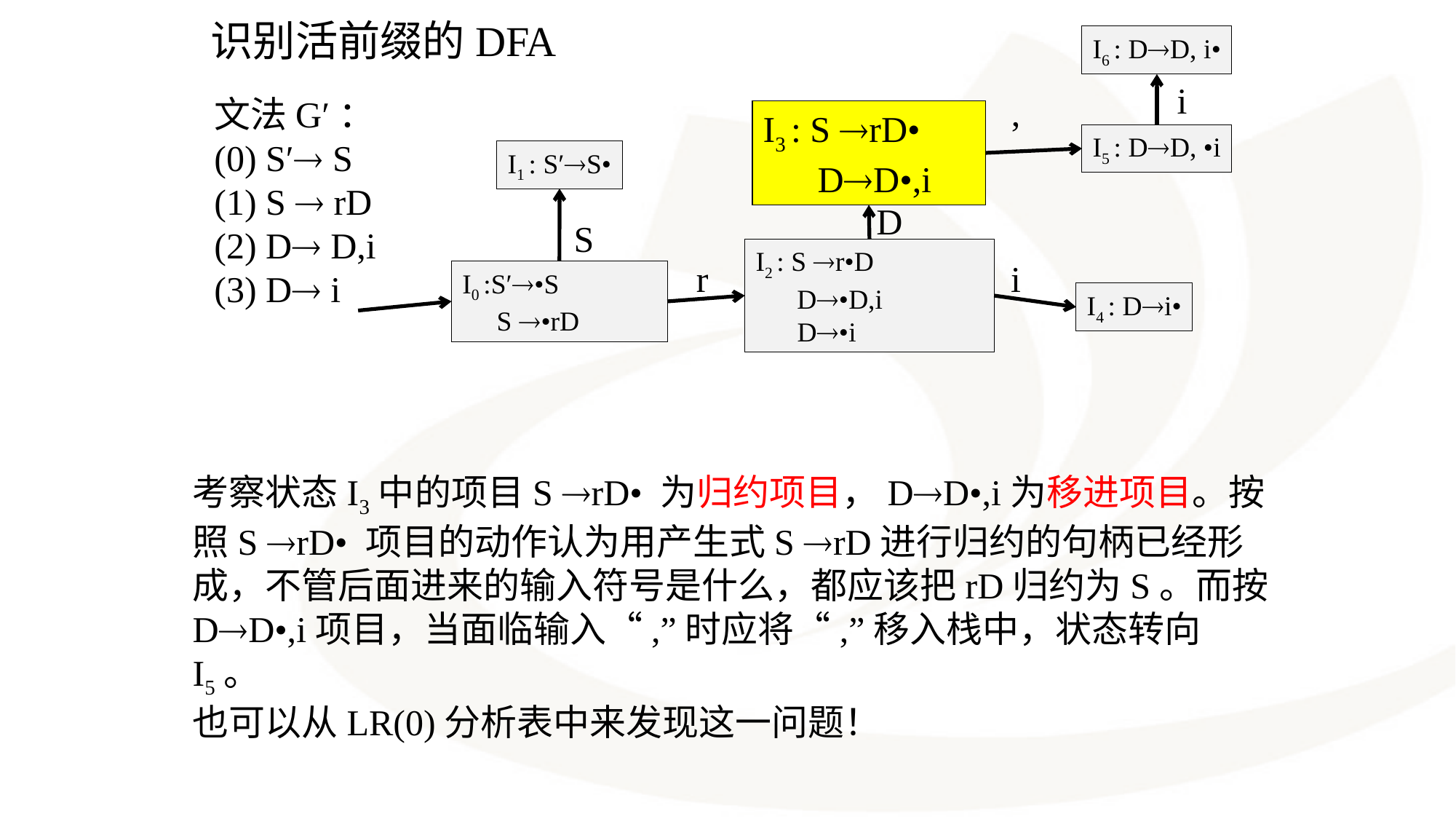

例子
识别活前缀的DFA
I6 : D→D, i•
i
,
文法G′：
(0) S′→ S
(1) S → rD
(2) D→ D,i
(3) D→ i
I3 : S →rD•
      D→D•,i
I5 : D→D, •i
I1 : S′→S•
D
S
I2 : S →r•D
      D→•D,i
      D→•i
r
i
I0 :S′→•S
     S →•rD
I4 : D→i•
考察状态I3中的项目S →rD• 为归约项目，D→D•,i为移进项目。按照S →rD• 项目的动作认为用产生式S →rD进行归约的句柄已经形成，不管后面进来的输入符号是什么，都应该把rD归约为S。而按D→D•,i项目，当面临输入“,”时应将“,”移入栈中，状态转向I5。
也可以从LR(0)分析表中来发现这一问题！
154